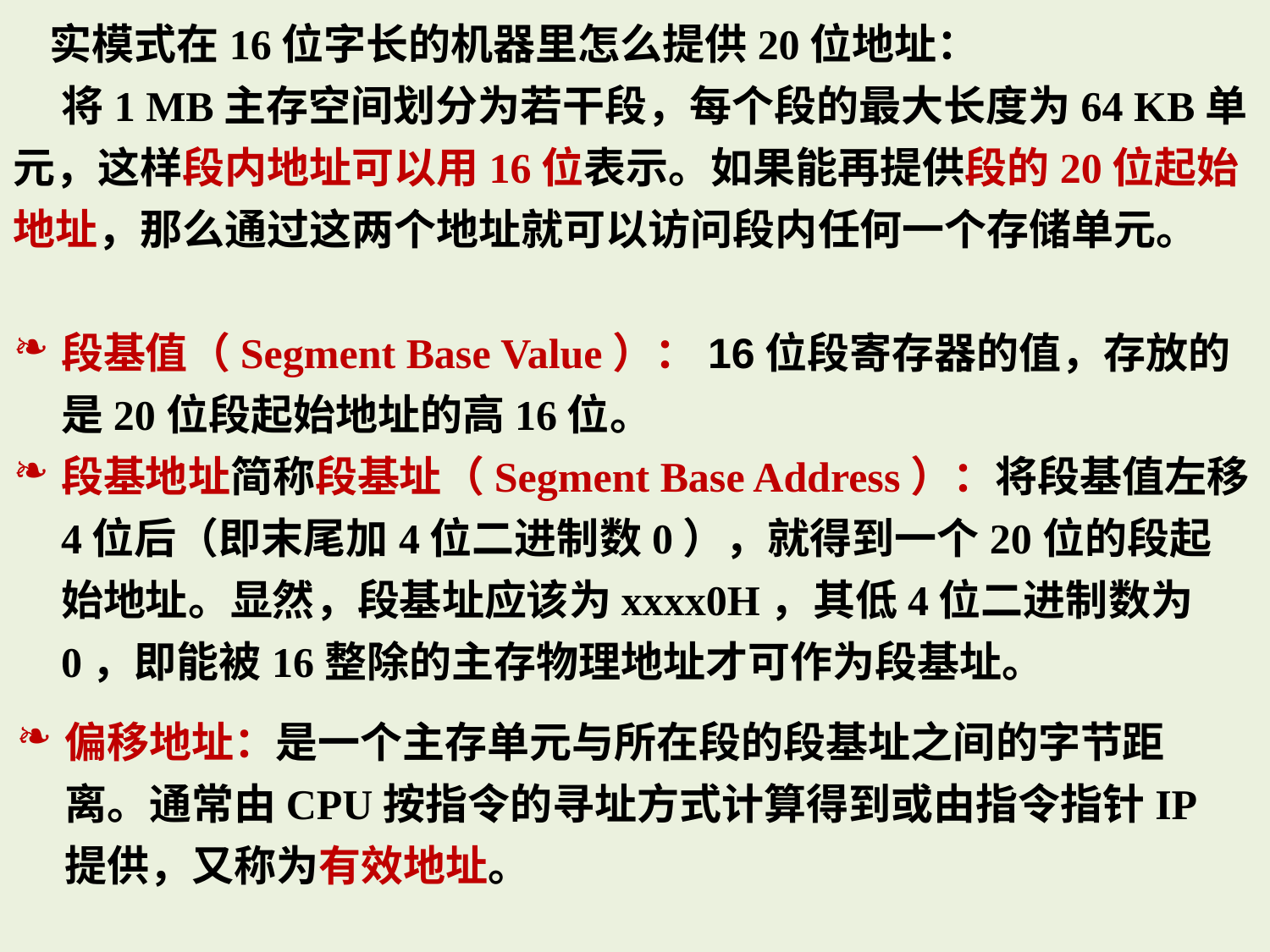

实模式在16位字长的机器里怎么提供20位地址：
    将1 MB主存空间划分为若干段，每个段的最大长度为64 KB单元，这样段内地址可以用16位表示。如果能再提供段的20位起始地址，那么通过这两个地址就可以访问段内任何一个存储单元。

段基值（Segment Base Value）：16位段寄存器的值，存放的是20位段起始地址的高16位。
段基地址简称段基址（Segment Base Address）：将段基值左移4位后（即末尾加4位二进制数0），就得到一个20位的段起始地址。显然，段基址应该为xxxx0H，其低4位二进制数为0，即能被16整除的主存物理地址才可作为段基址。
偏移地址：是一个主存单元与所在段的段基址之间的字节距离。通常由CPU按指令的寻址方式计算得到或由指令指针IP提供，又称为有效地址。
41